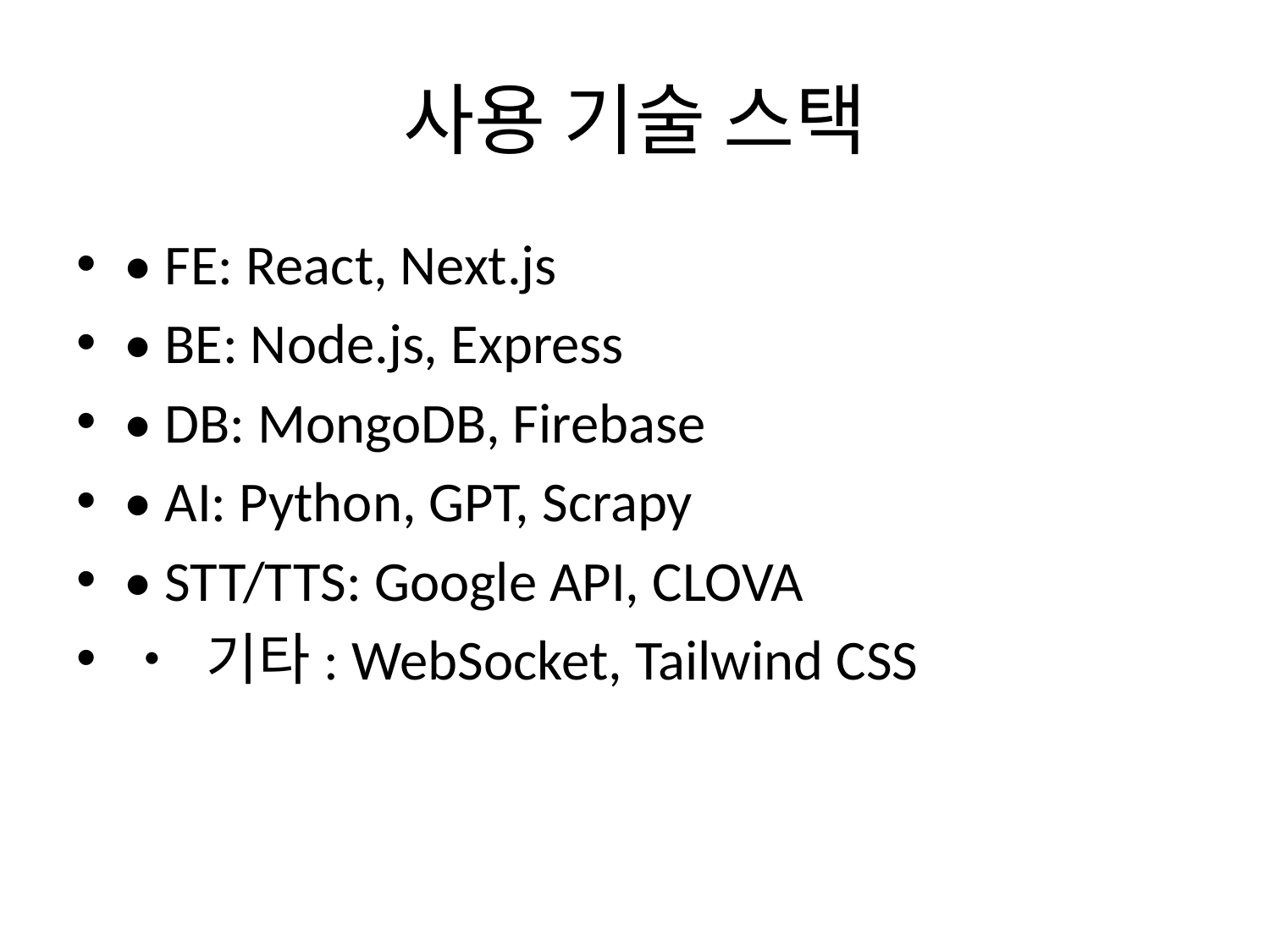

# 사용 기술 스택
• FE: React, Next.js
• BE: Node.js, Express
• DB: MongoDB, Firebase
• AI: Python, GPT, Scrapy
• STT/TTS: Google API, CLOVA
• 기타: WebSocket, Tailwind CSS